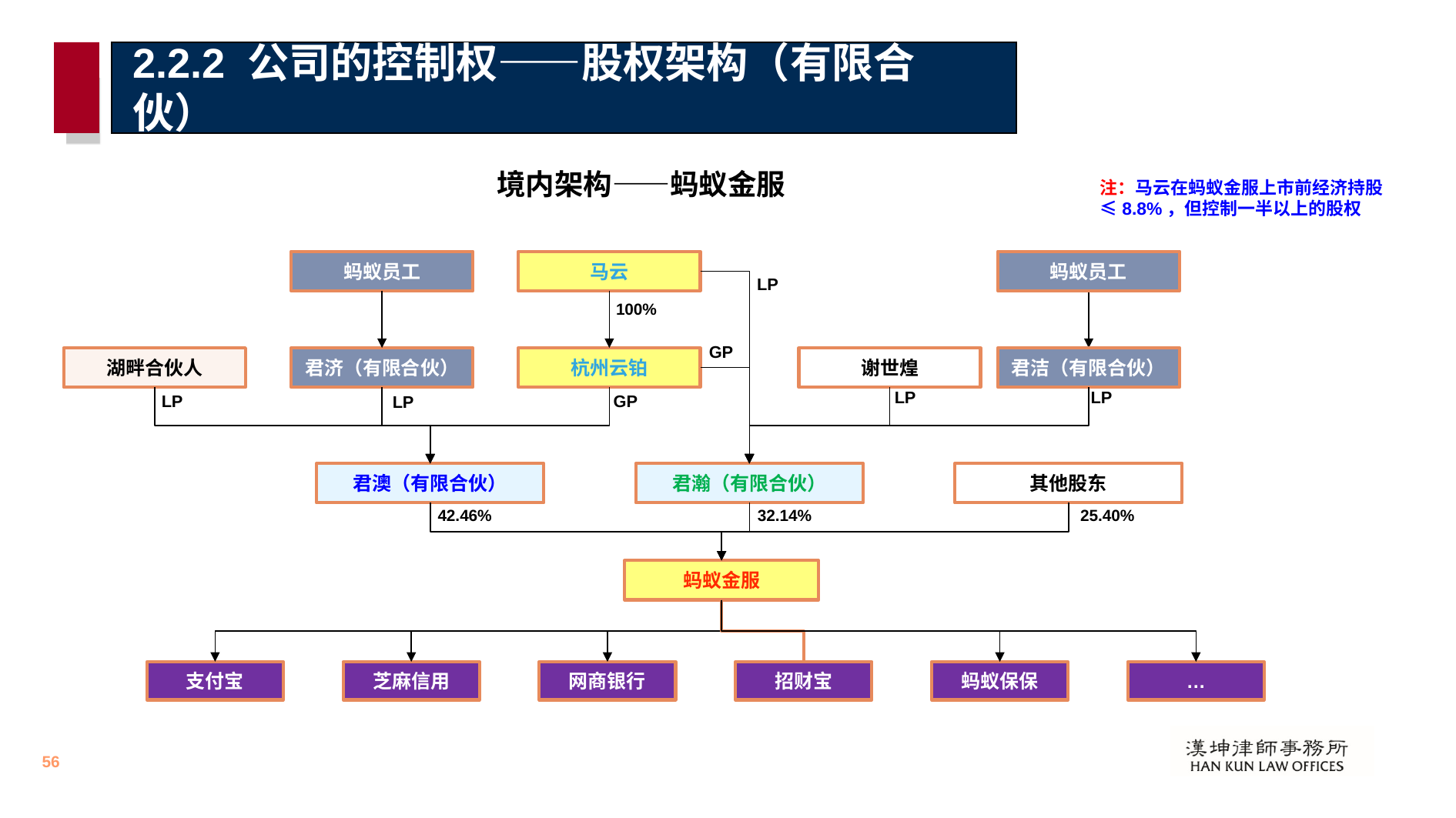

# 2.2.2 公司的控制权——股权架构（有限合伙）
境内架构——蚂蚁金服
注：马云在蚂蚁金服上市前经济持股≤8.8%，但控制一半以上的股权
蚂蚁员工
马云
蚂蚁员工
LP
100%
GP
湖畔合伙人
君济（有限合伙）
杭州云铂
谢世煌
君洁（有限合伙）
LP
LP
LP
GP
LP
君澳（有限合伙）
君瀚（有限合伙）
其他股东
42.46%
32.14%
25.40%
蚂蚁金服
支付宝
芝麻信用
网商银行
招财宝
蚂蚁保保
…